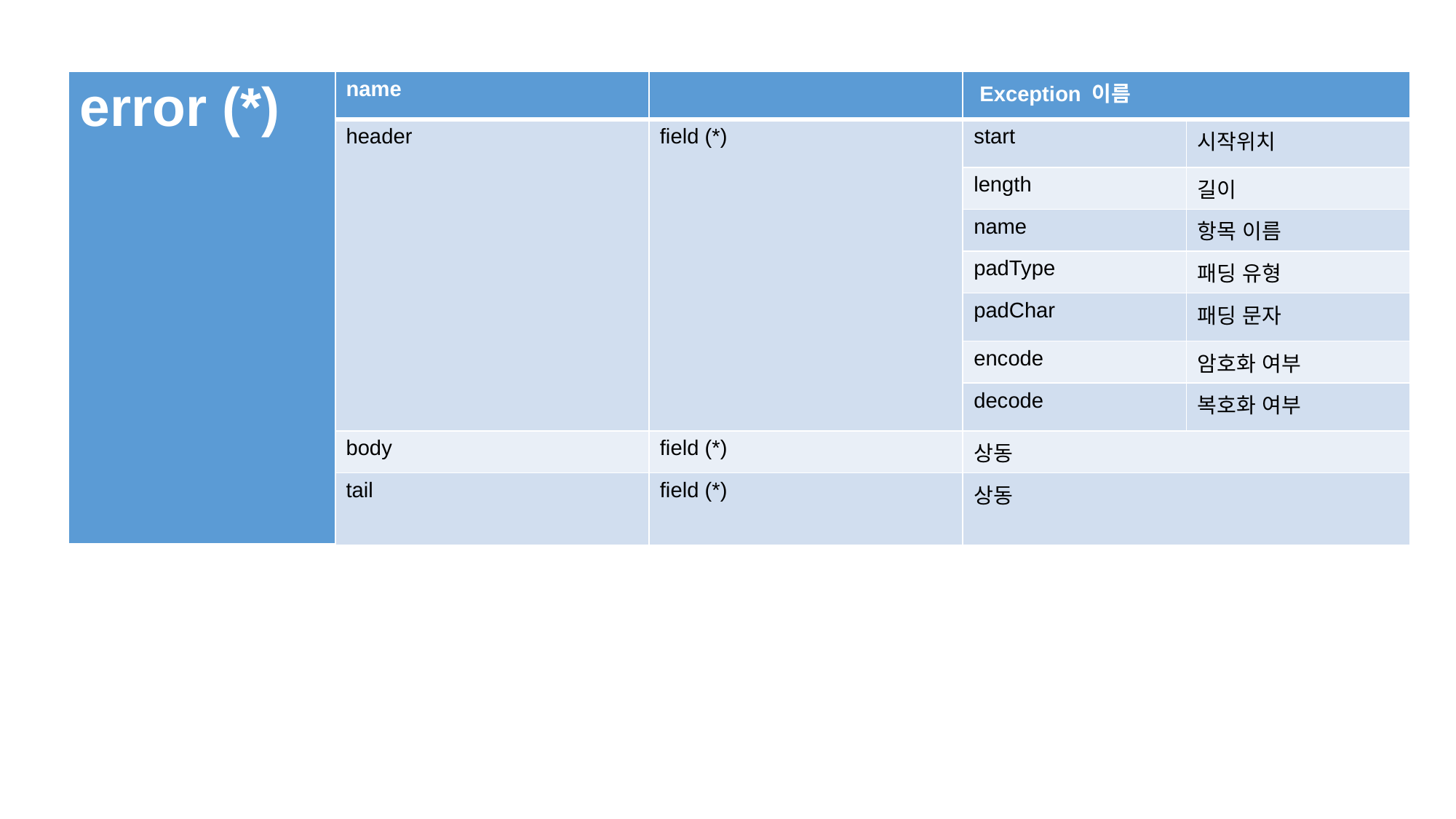

| error (\*) | name |  | Exception 이름 |  |
| --- | --- | --- | --- | --- |
|  | header | field (\*) | start | 시작위치 |
|  |  |  | length | 길이 |
|  |  |  | name | 항목 이름 |
|  |  |  | padType | 패딩 유형 |
|  |  |  | padChar | 패딩 문자 |
|  |  |  | encode | 암호화 여부 |
|  |  |  | decode | 복호화 여부 |
|  | body | field (\*) | 상동 |  |
|  | tail | field (\*) | 상동 |  |